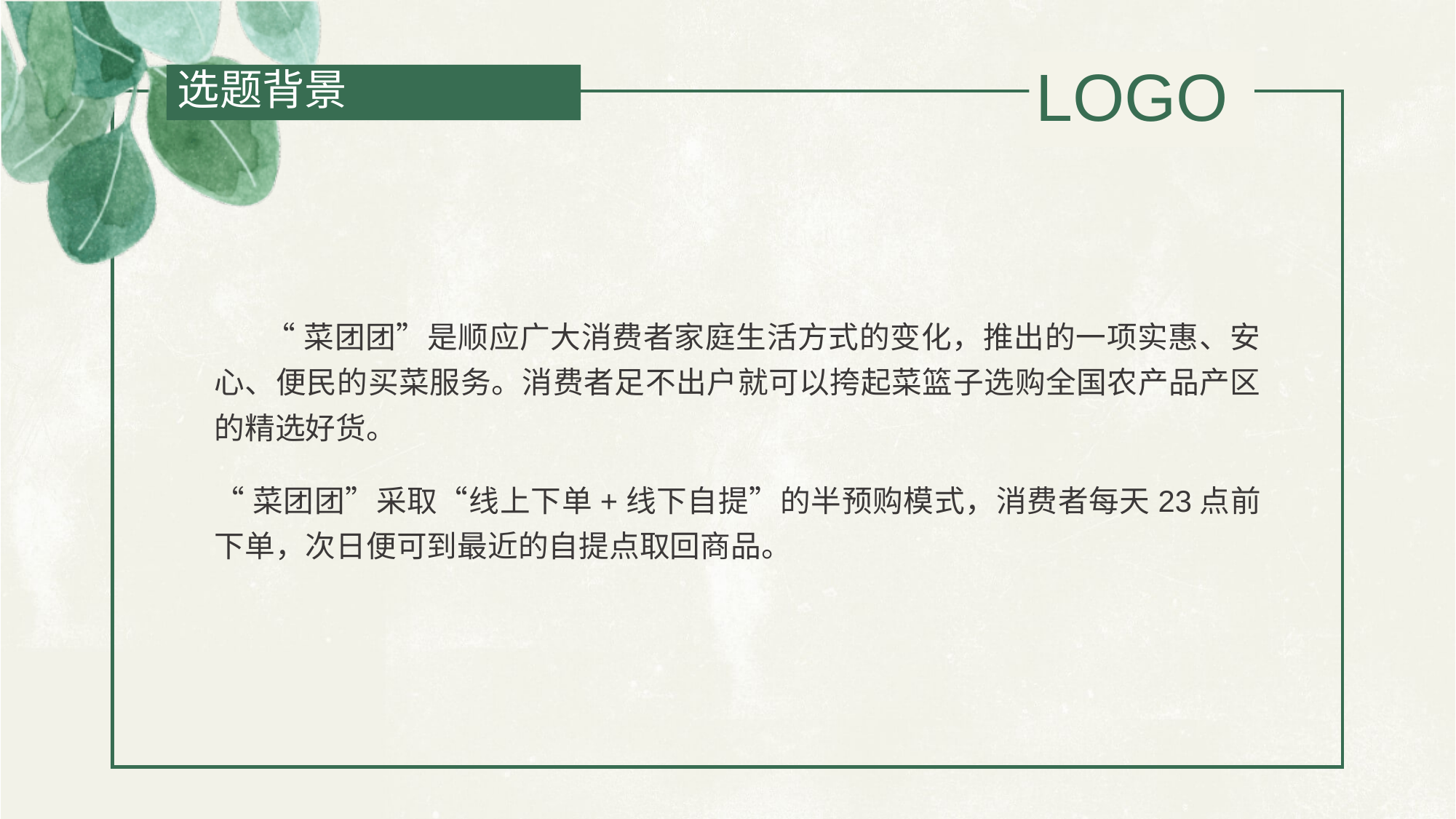

选题背景
       “菜团团”是顺应广大消费者家庭生活方式的变化，推出的一项实惠、安心、便民的买菜服务。消费者足不出户就可以挎起菜篮子选购全国农产品产区的精选好货。
“菜团团”采取“线上下单+线下自提”的半预购模式，消费者每天23点前下单，次日便可到最近的自提点取回商品。